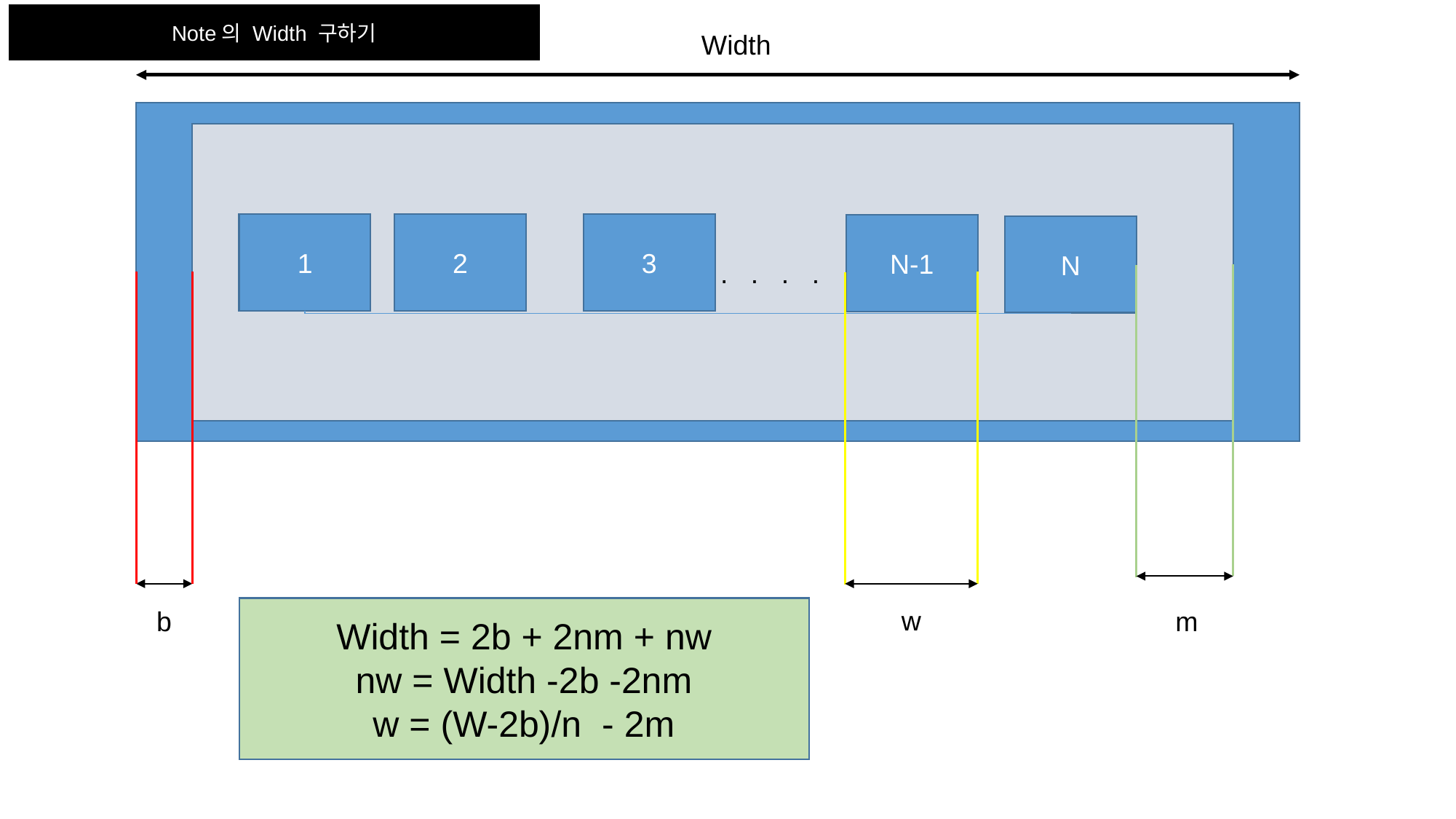

Note의 Width 구하기
Width

                .   .   .   .
1
2
3
N-1
N
Width = 2b + 2nm + nw
nw = Width -2b -2nm
w = (W-2b)/n  - 2m
w
m
b